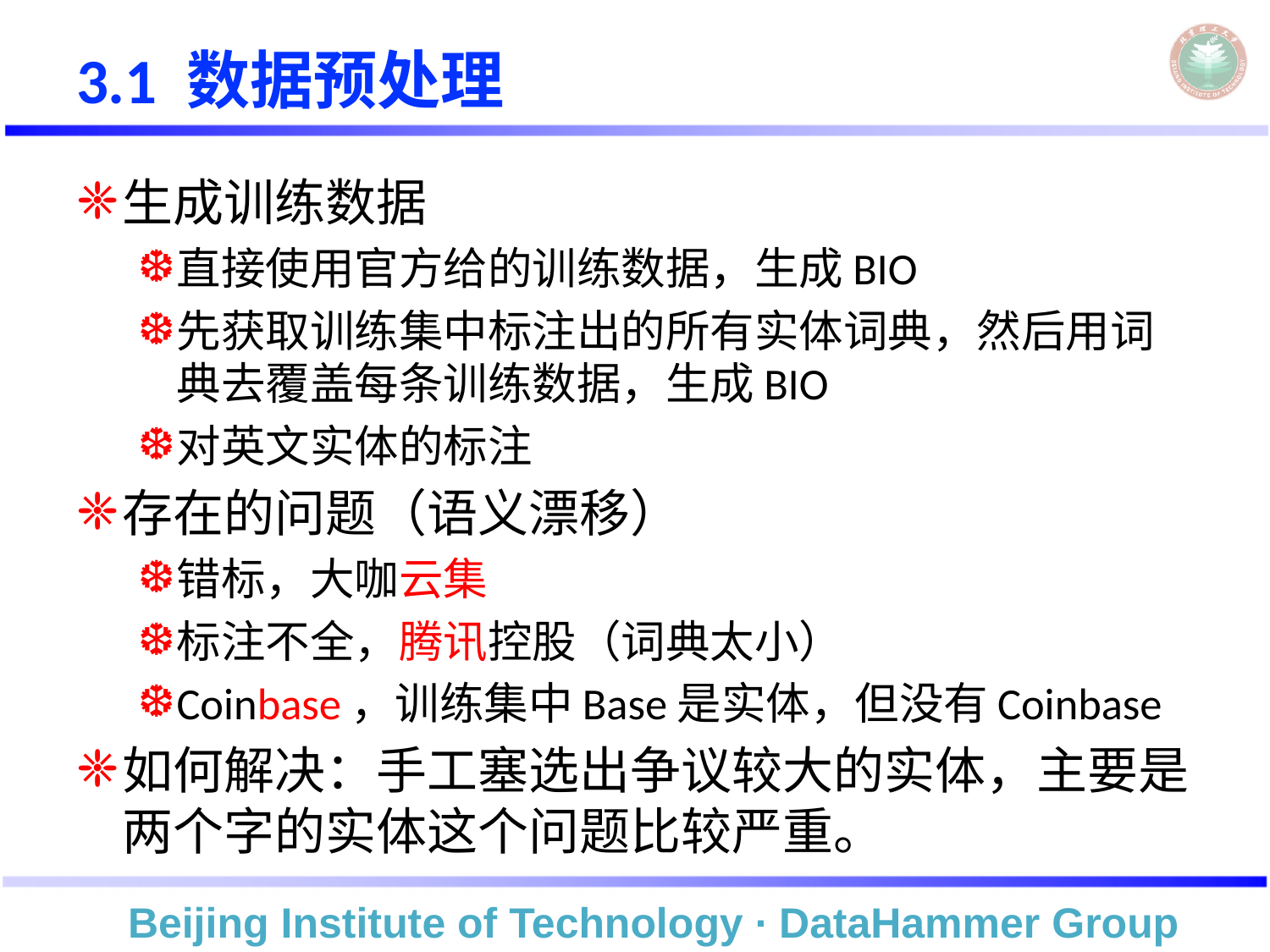

# 3.1 数据预处理
生成训练数据
直接使用官方给的训练数据，生成BIO
先获取训练集中标注出的所有实体词典，然后用词典去覆盖每条训练数据，生成BIO
对英文实体的标注
存在的问题（语义漂移）
错标，大咖云集
标注不全，腾讯控股（词典太小）
Coinbase，训练集中Base是实体，但没有Coinbase
如何解决：手工塞选出争议较大的实体，主要是两个字的实体这个问题比较严重。